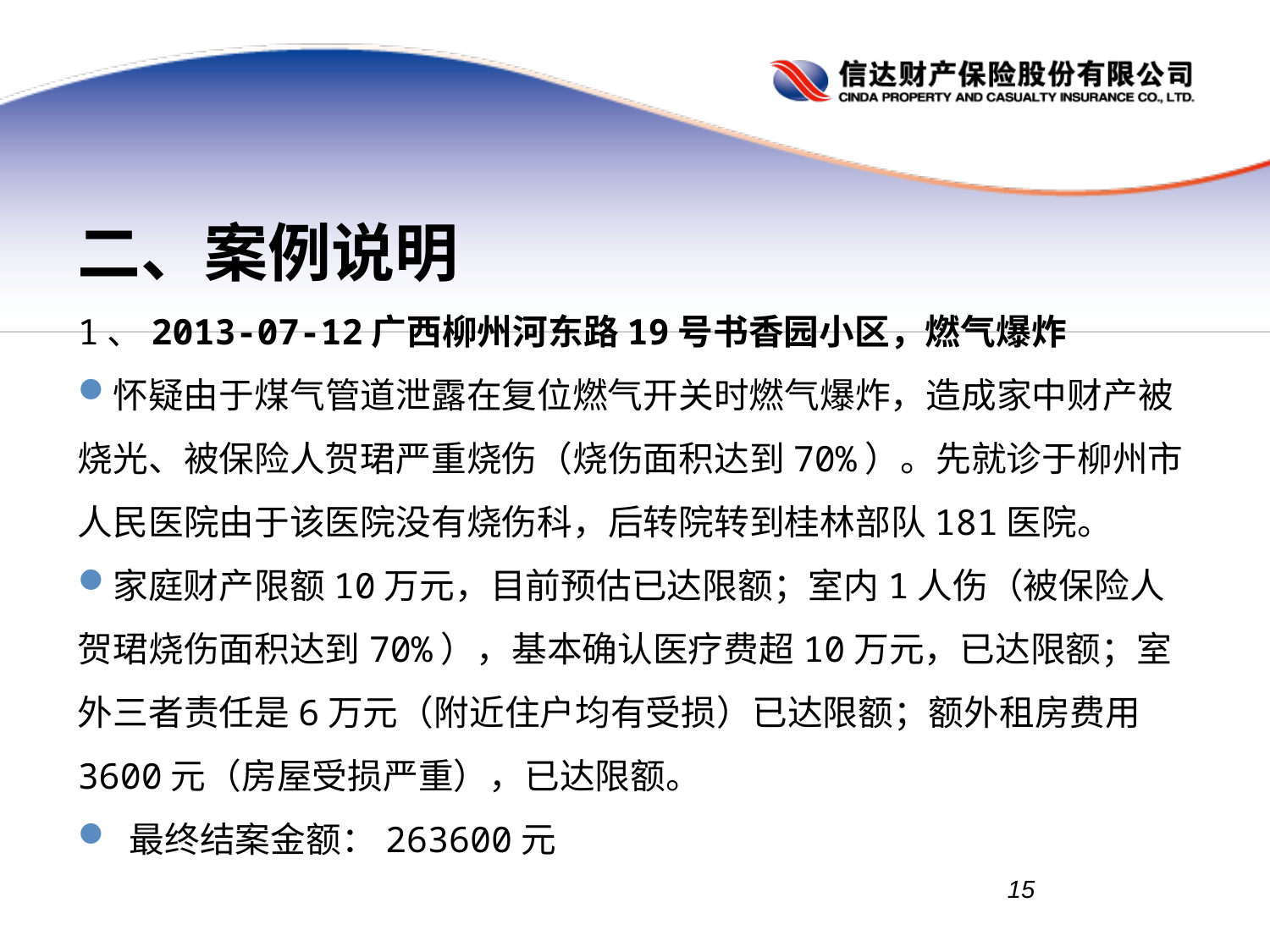

二、案例说明
1、2013-07-12广西柳州河东路19号书香园小区，燃气爆炸
怀疑由于煤气管道泄露在复位燃气开关时燃气爆炸，造成家中财产被烧光、被保险人贺珺严重烧伤（烧伤面积达到70%）。先就诊于柳州市人民医院由于该医院没有烧伤科，后转院转到桂林部队181医院。
家庭财产限额10万元，目前预估已达限额；室内1人伤（被保险人贺珺烧伤面积达到70%），基本确认医疗费超10万元，已达限额；室外三者责任是6万元（附近住户均有受损）已达限额；额外租房费用3600元（房屋受损严重），已达限额。
 最终结案金额：263600元

15